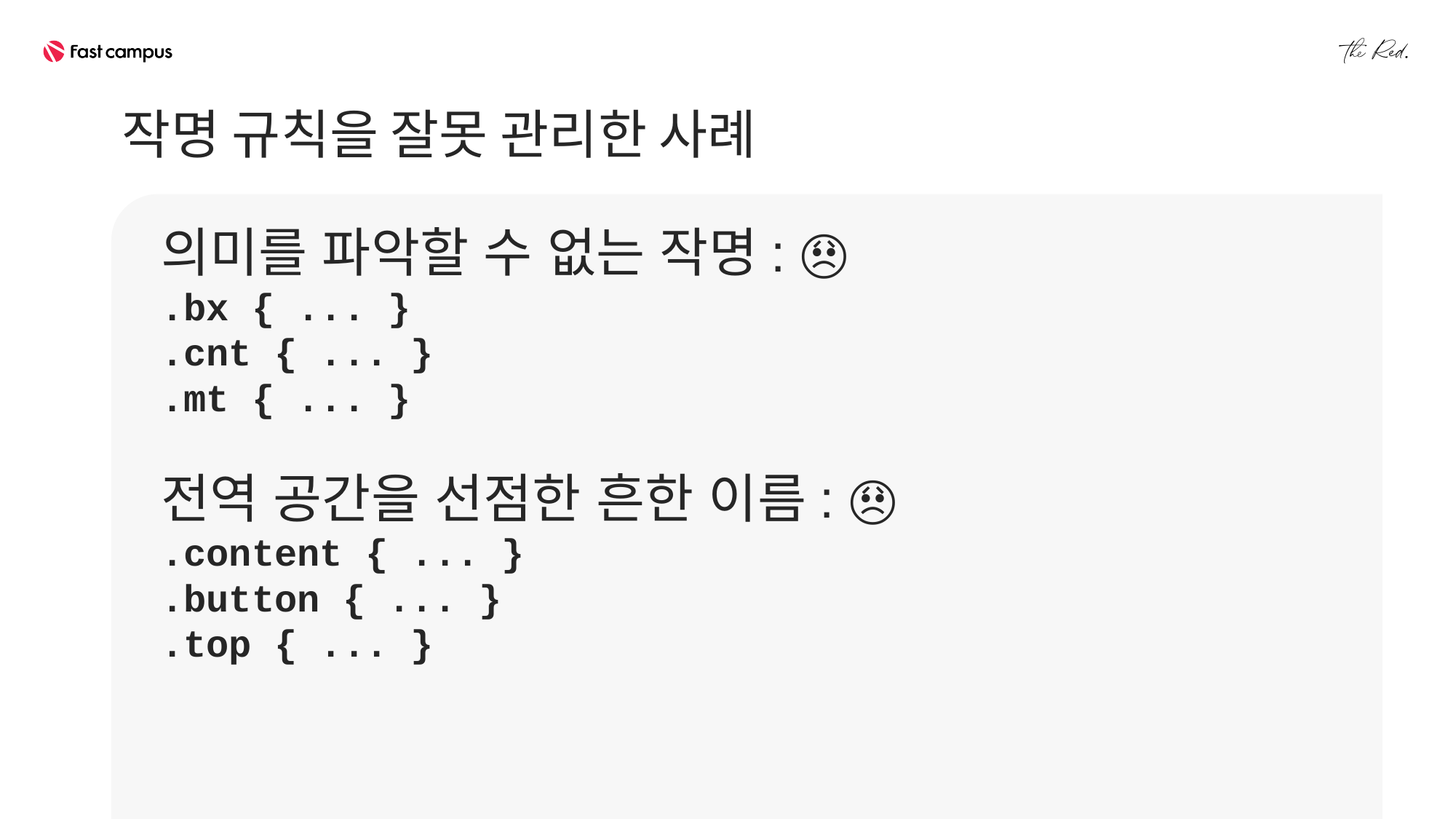

작명 규칙을 잘못 관리한 사례
의미를 파악할 수 없는 작명: 😞
.bx { ... }
.cnt { ... }
.mt { ... }

전역 공간을 선점한 흔한 이름: 😞
.content { ... }
.button { ... }
.top { ... }